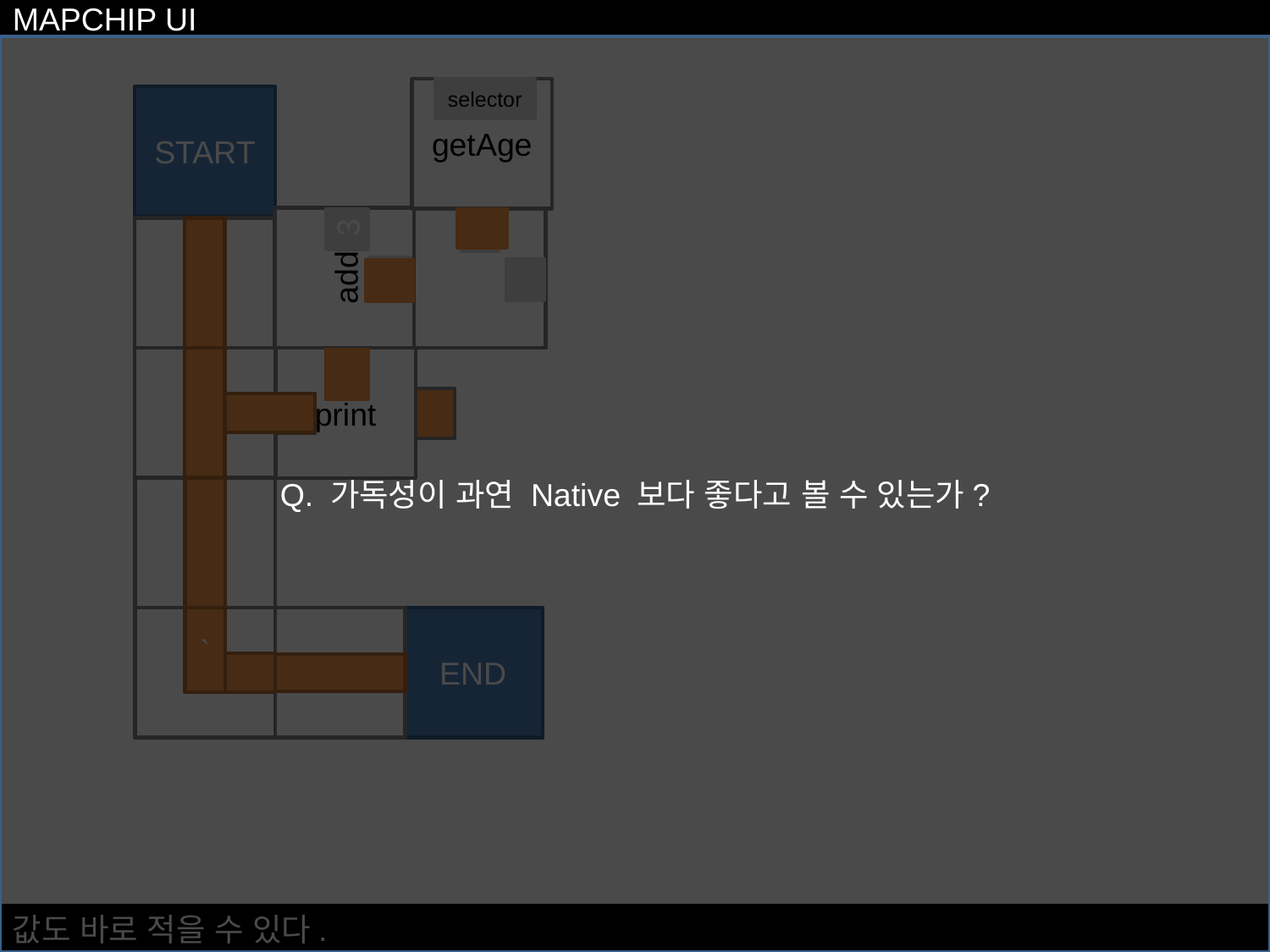

MAPCHIP UI
Q. 가독성이 과연 Native 보다 좋다고 볼 수 있는가?
getAge
selector

START

add
3
5

print

3

END

`

값도 바로 적을 수 있다.